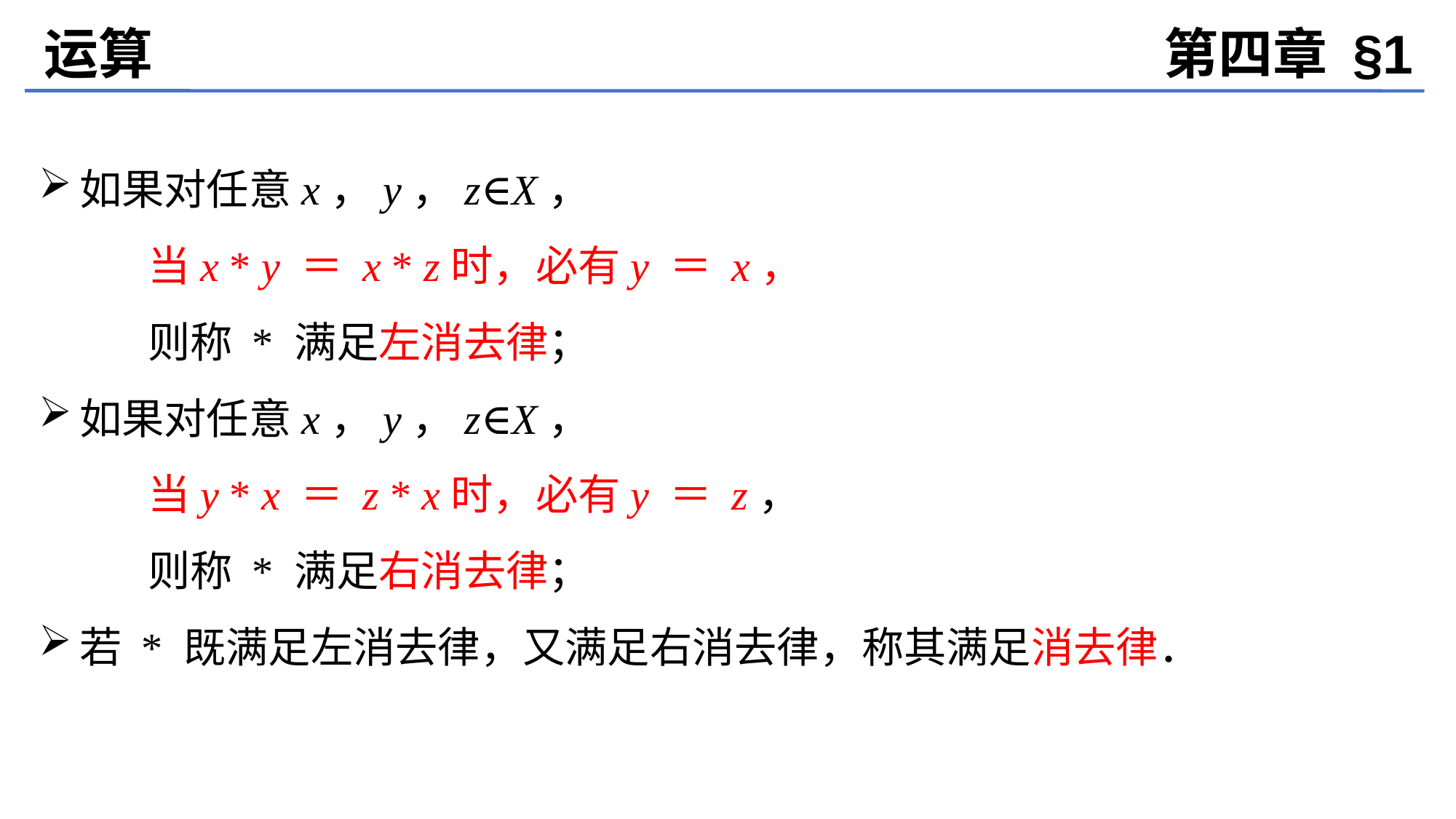

运算
第四章 §1
如果对任意x，y，z∈X，
	当x * y ＝ x * z时，必有y ＝ x，
	则称 * 满足左消去律；
如果对任意x，y，z∈X，
	当y * x ＝ z * x时，必有y ＝ z，
	则称 * 满足右消去律；
若 * 既满足左消去律，又满足右消去律，称其满足消去律．